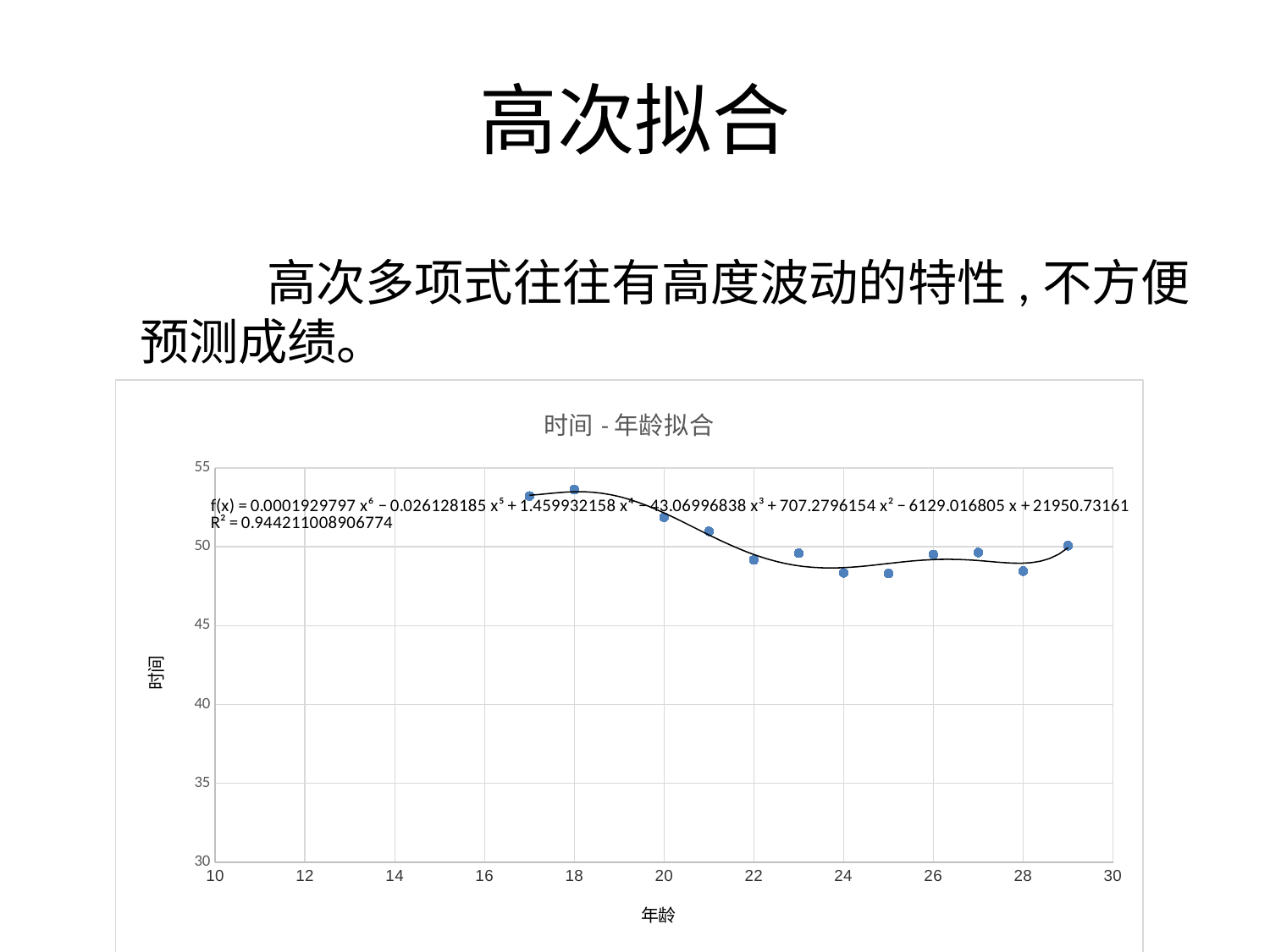

# 高次拟合

	高次多项式往往有高度波动的特性,不方便预测成绩。

### Chart: 时间-年龄拟合

| Category | time |
|---|---|